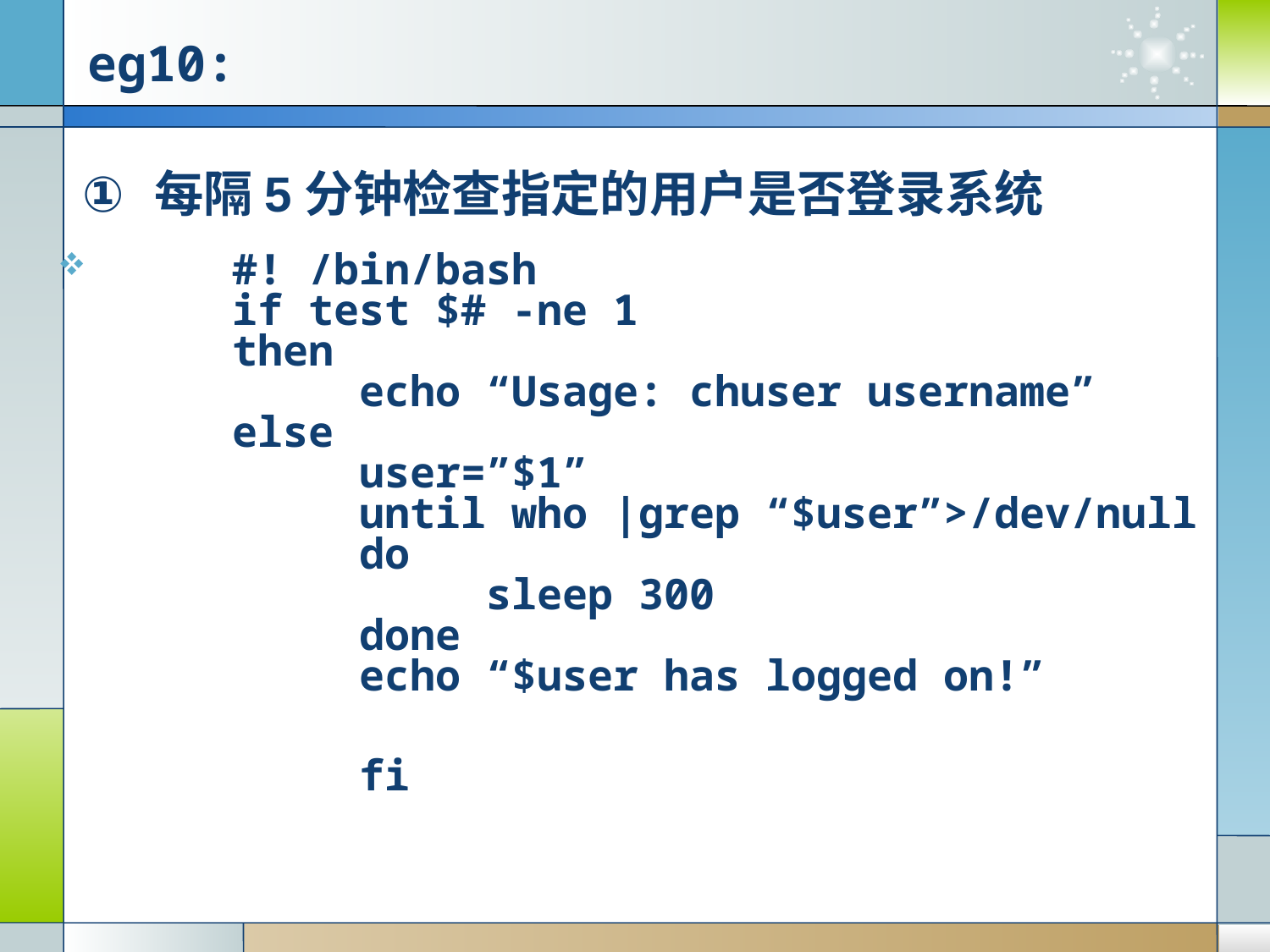

eg10:
每隔5分钟检查指定的用户是否登录系统
	#! /bin/bash
	if test $# -ne 1
	then
		echo “Usage: chuser username”
	else
		user=”$1”
		until who |grep “$user”>/dev/null
		do
			sleep 300
		done
		echo “$user has logged on!”
       	fi

# 99